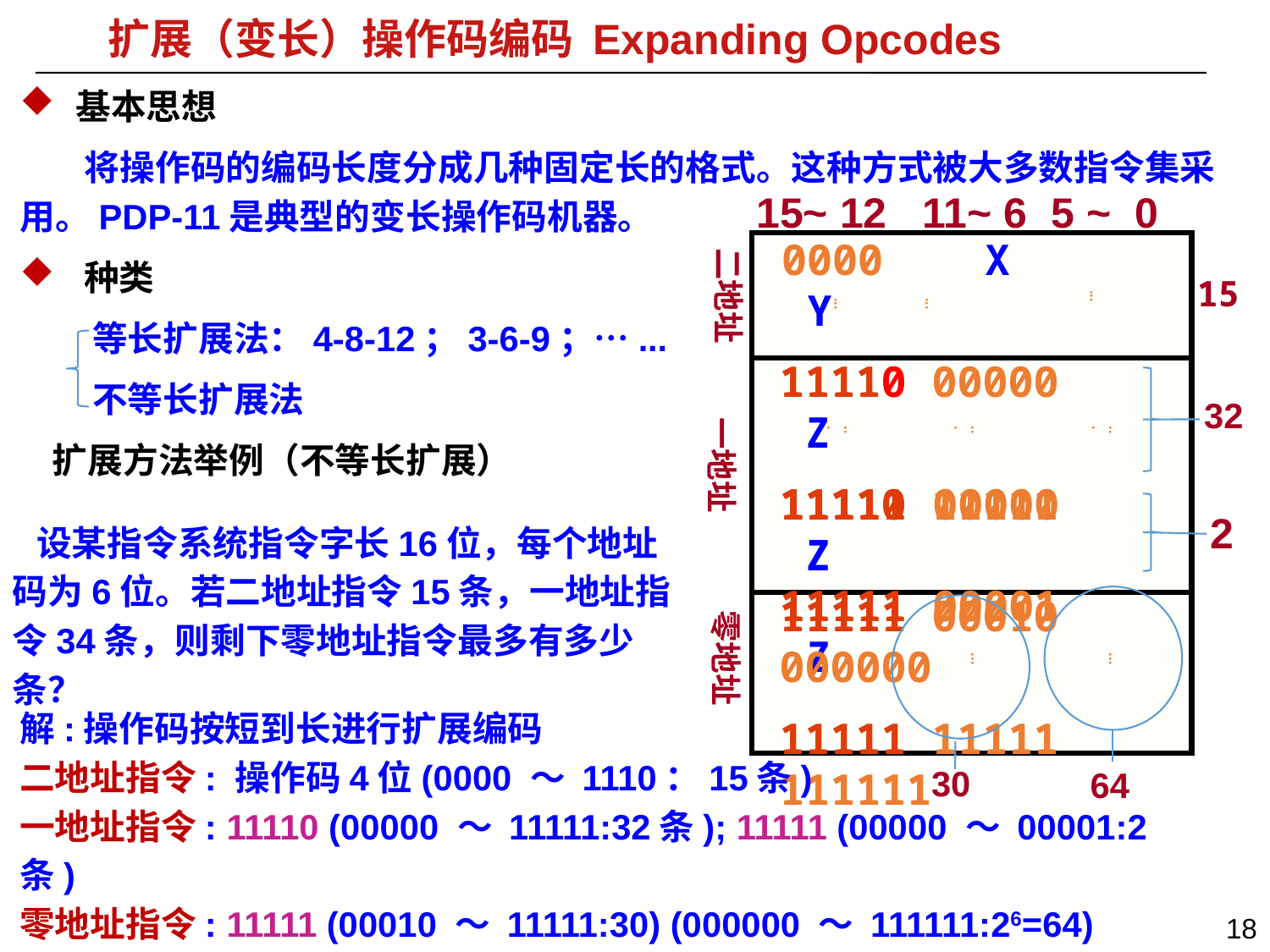

# 扩展（变长）操作码编码 Expanding Opcodes
 基本思想
       将操作码的编码长度分成几种固定长的格式。这种方式被大多数指令集采用。PDP-11是典型的变长操作码机器。
  种类
        等长扩展法：4-8-12；3-6-9；…...
        不等长扩展法
   扩展方法举例（不等长扩展）
 15~ 12   11~ 6  5 ~  0
0000    X      Y
1110    X      Y

二地址
15
...
...
...
11110 00000    Z
11110 11111    Z

32
一地址
...
...
...
11111 00000    Z
11111 00001    Z

2
11111 00010  000000
11111 11111  111111

零地址
...
...
...
30
64

  设某指令系统指令字长16位，每个地址码为6位。若二地址指令15条，一地址指令34条，则剩下零地址指令最多有多少条？
解:操作码按短到长进行扩展编码
二地址指令: 操作码4位(0000 ～ 1110：15条)
一地址指令: 11110 (00000 ～ 11111:32条); 11111 (00000 ～ 00001:2条)
零地址指令: 11111 (00010 ～ 11111:30) (000000 ～ 111111:26=64)
故零地址指令最多有 30x64=1920条